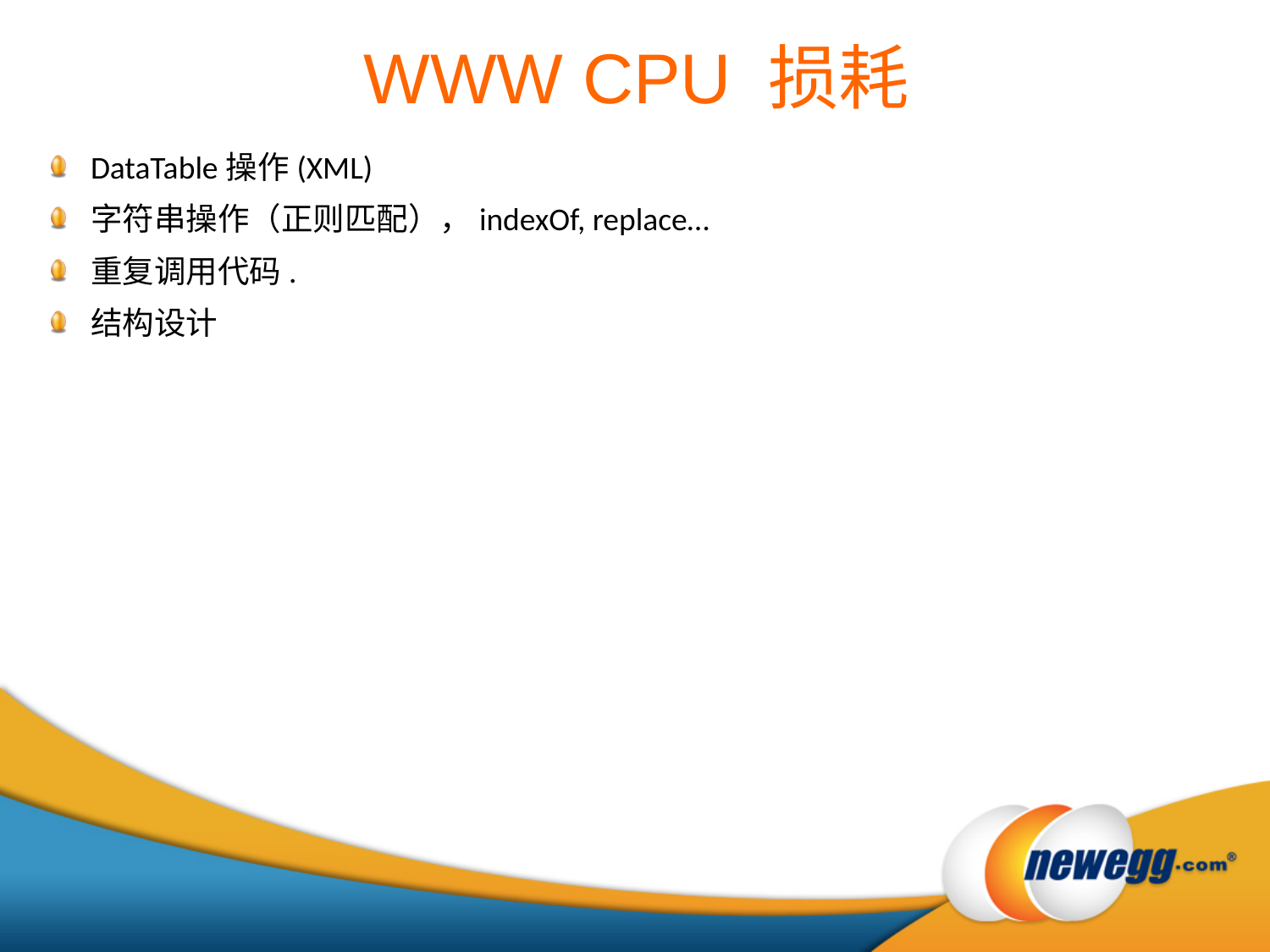

# WWW CPU 损耗
DataTable操作(XML)
字符串操作（正则匹配），indexOf, replace…
重复调用代码.
结构设计